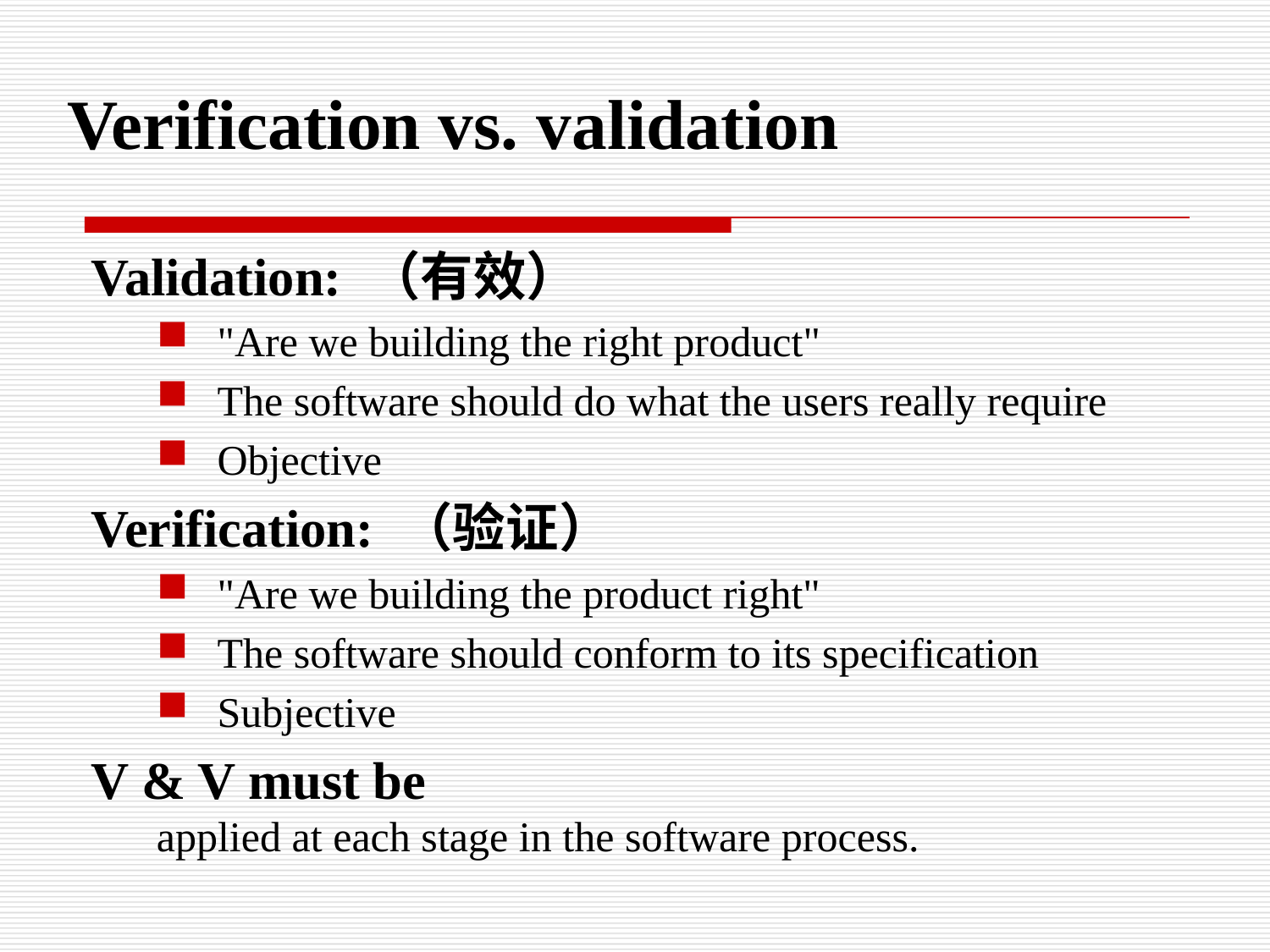

Verification vs. validation
Validation: （有效）
"Are we building the right product"
The software should do what the users really require
Objective
Verification: （验证）
"Are we building the product right"
The software should conform to its specification
Subjective
V & V must be
applied at each stage in the software process.